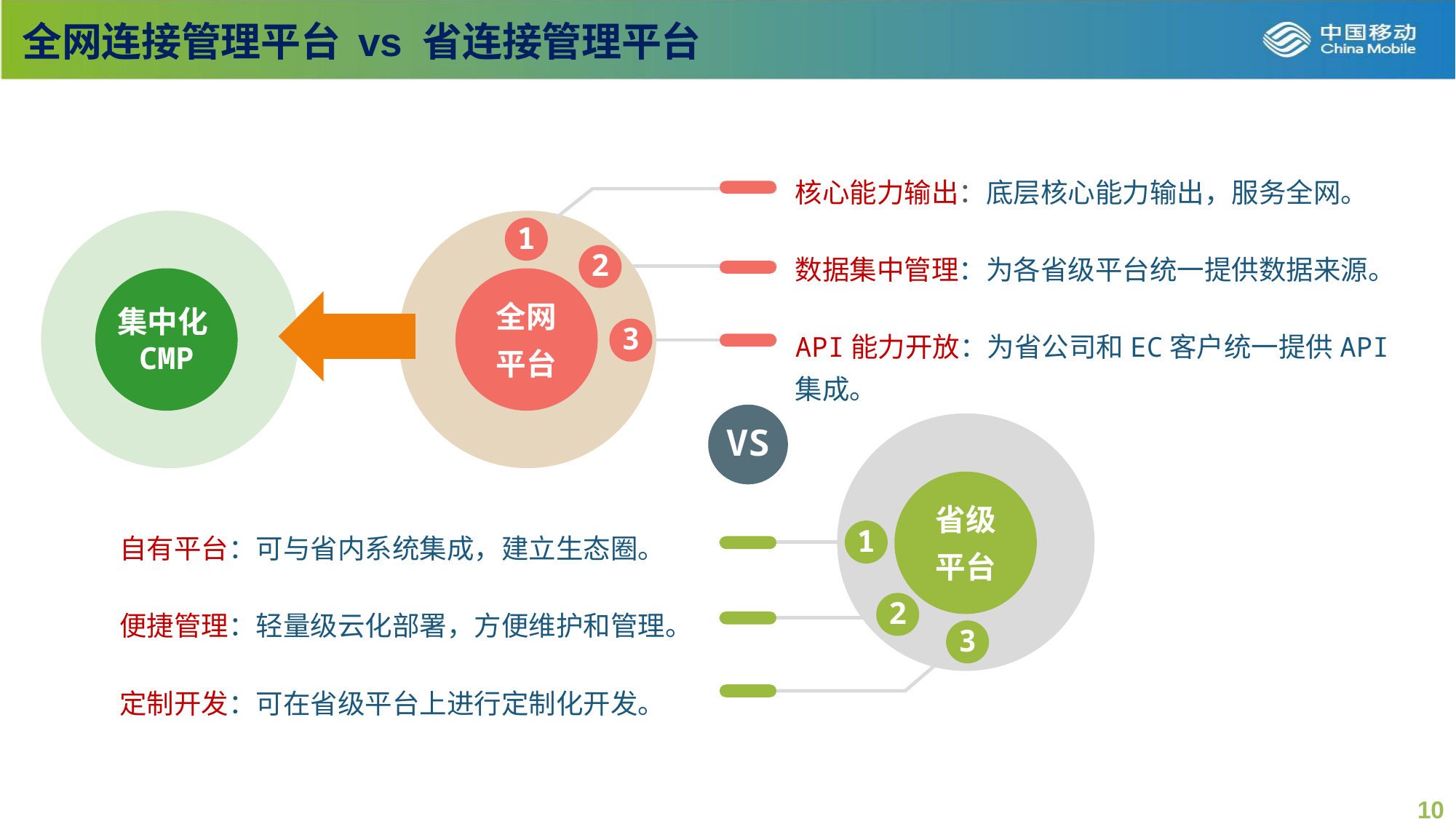

# 全网连接管理平台 vs 省连接管理平台
核心能力输出：底层核心能力输出，服务全网。

1
数据集中管理：为各省级平台统一提供数据来源。
2

集中化CMP
全网
平台

API能力开放：为省公司和EC客户统一提供API集成。
3

VS

省级
平台
自有平台：可与省内系统集成，建立生态圈。
1

2
便捷管理：轻量级云化部署，方便维护和管理。

3

定制开发：可在省级平台上进行定制化开发。